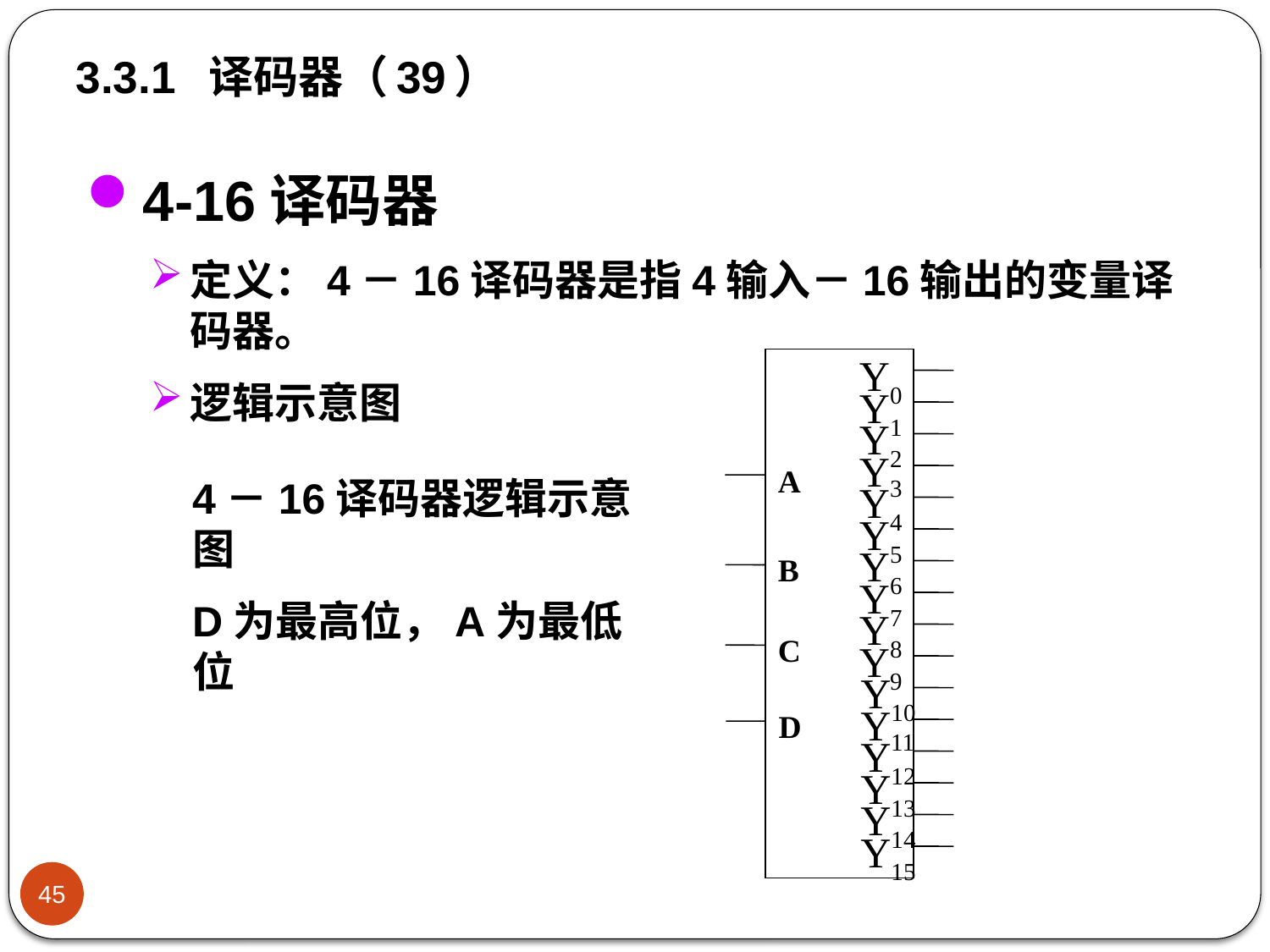

# 3.3.1  译码器（39）
4-16译码器
定义：4－16译码器是指4输入－16输出的变量译码器。
逻辑示意图

Y0

Y1

Y2

Y3
A

Y4

Y5

Y6
B

Y7

Y8
C

Y9

Y10

Y11
D

Y12

Y13

Y14

Y15

4－16译码器逻辑示意图
D为最高位，A为最低位
45